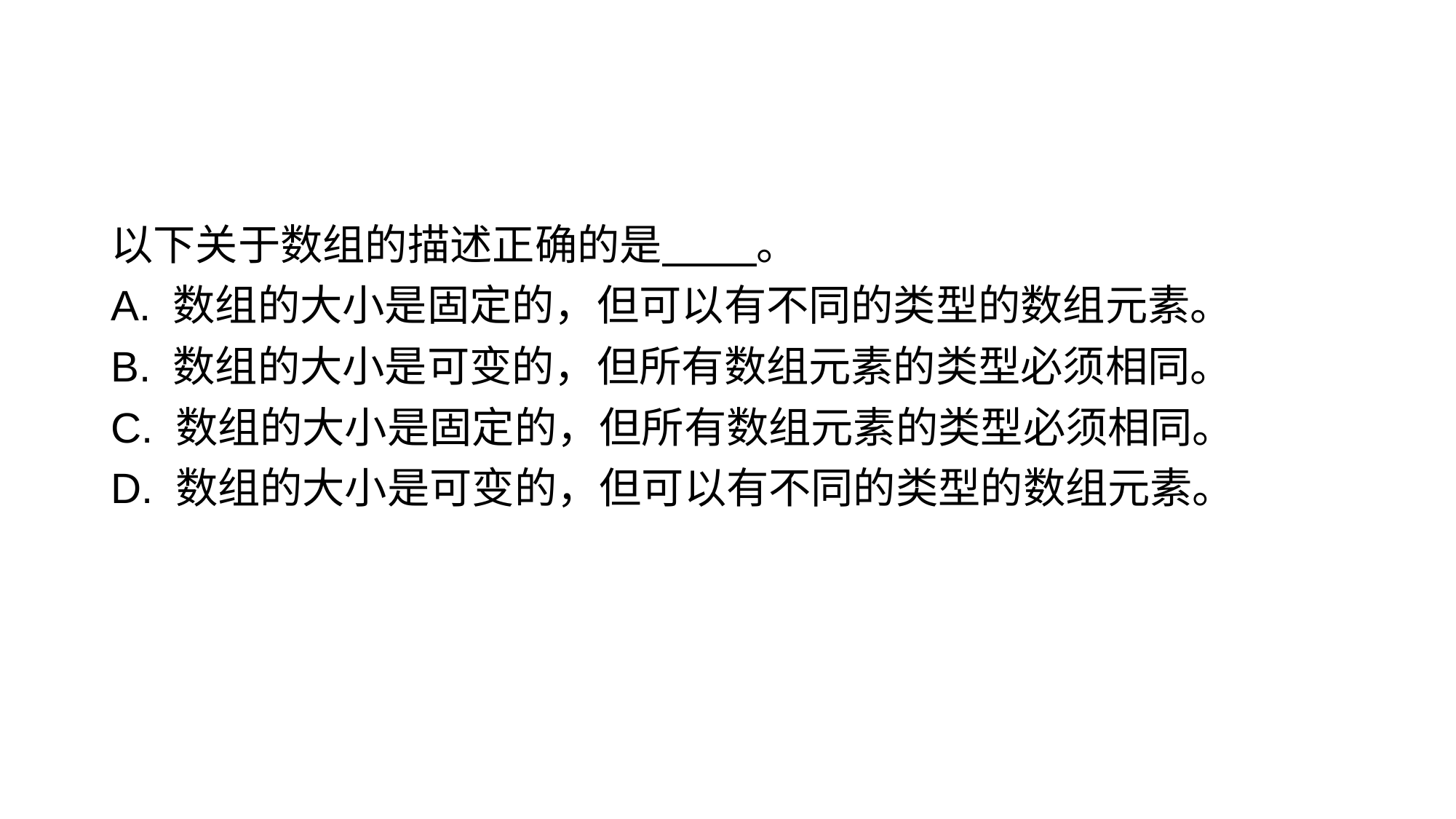

#
以下关于数组的描述正确的是          。
A. 数组的大小是固定的，但可以有不同的类型的数组元素。
B. 数组的大小是可变的，但所有数组元素的类型必须相同。
C. 数组的大小是固定的，但所有数组元素的类型必须相同。
D. 数组的大小是可变的，但可以有不同的类型的数组元素。